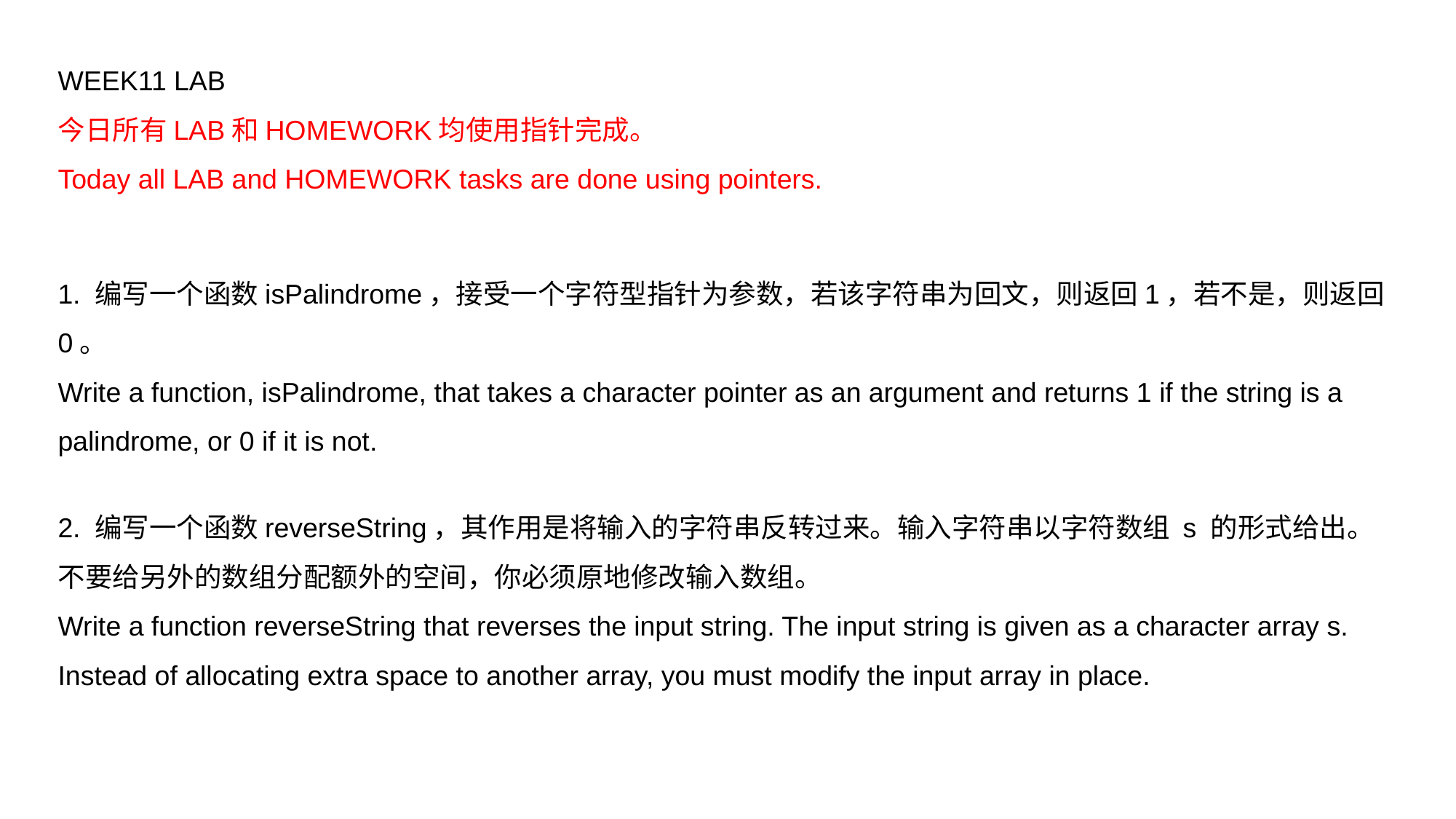

WEEK11 LAB
今日所有LAB和HOMEWORK均使用指针完成。
Today all LAB and HOMEWORK tasks are done using pointers.
1. 编写一个函数isPalindrome，接受一个字符型指针为参数，若该字符串为回文，则返回1，若不是，则返回0。
Write a function, isPalindrome, that takes a character pointer as an argument and returns 1 if the string is a palindrome, or 0 if it is not.
2. 编写一个函数reverseString，其作用是将输入的字符串反转过来。输入字符串以字符数组 s 的形式给出。不要给另外的数组分配额外的空间，你必须原地修改输入数组。
Write a function reverseString that reverses the input string. The input string is given as a character array s. Instead of allocating extra space to another array, you must modify the input array in place.